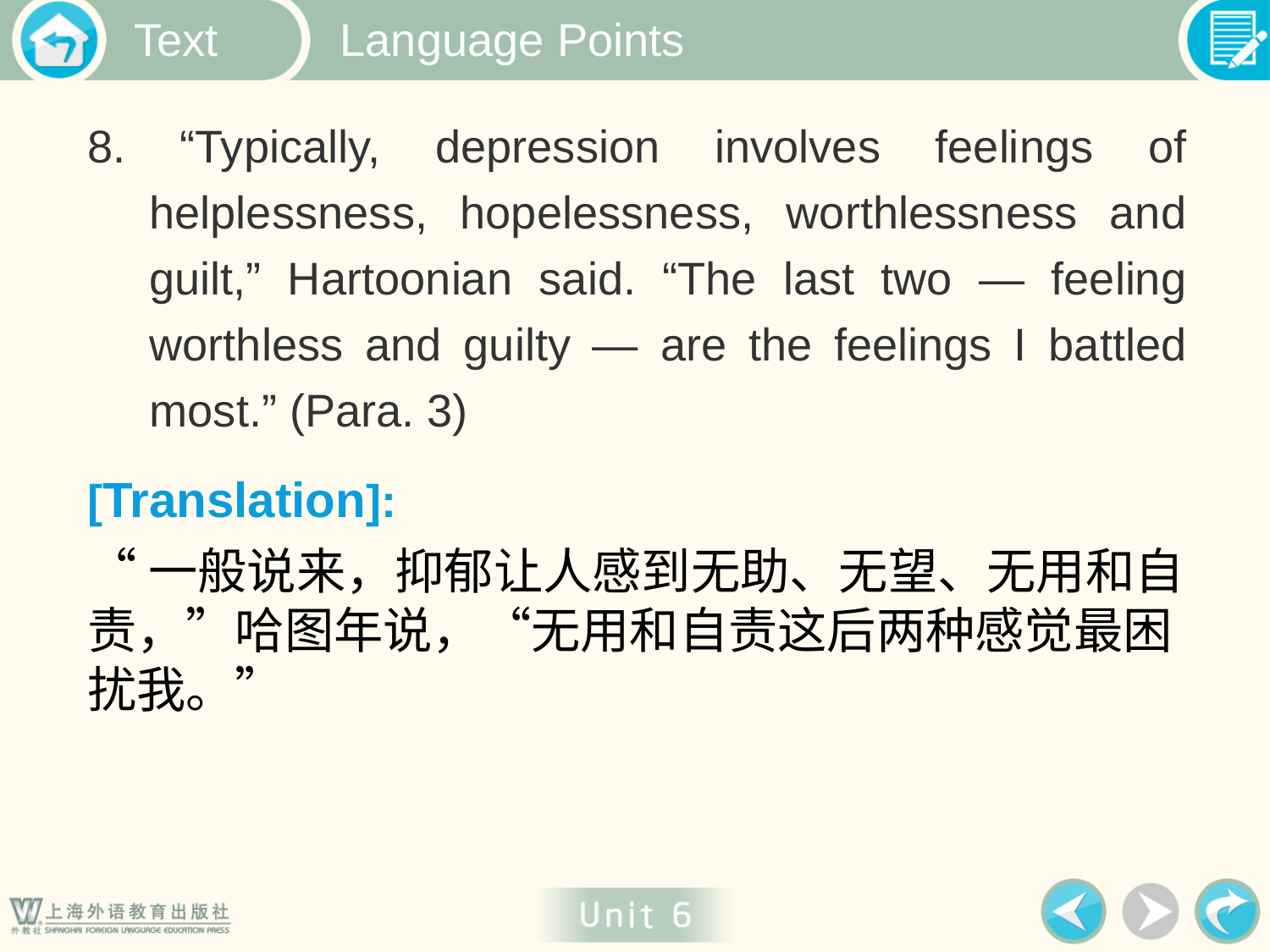

Language Points
8. “Typically, depression involves feelings of helplessness, hopelessness, worthlessness and guilt,” Hartoonian said. “The last two — feeling worthless and guilty — are the feelings I battled most.” (Para. 3)

[Translation]:
“一般说来，抑郁让人感到无助、无望、无用和自责，”哈图年说，“无用和自责这后两种感觉最困扰我。”